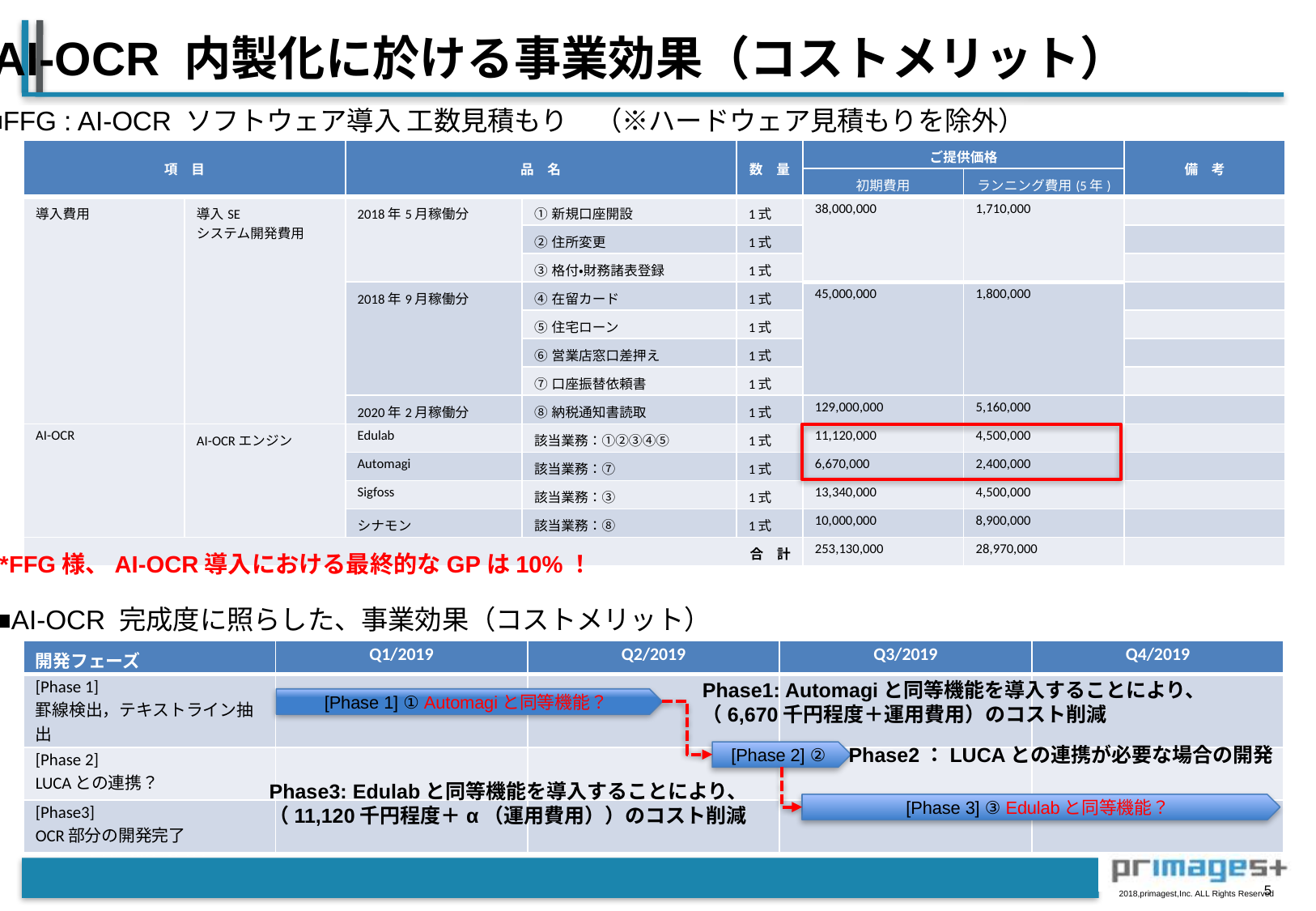

AI-OCR 内製化に於ける事業効果（コストメリット）
■FFG : AI-OCR ソフトウェア導入 工数見積もり　（※ハードウェア見積もりを除外）
| 項　目 |  | 品　名 |  | 数　量 | ご提供価格 |  | 備　考 |
| --- | --- | --- | --- | --- | --- | --- | --- |
|  |  |  |  |  | 初期費用 | ランニング費用(5年) |  |
| 導入費用 | 導入SE システム開発費用 | 2018年5月稼働分 | ①新規口座開設 | 1式 | 38,000,000 | 1,710,000 |  |
|  |  |  | ②住所変更 | 1式 |  |  |  |
|  |  |  | ③格付・財務諸表登録 | 1式 |  |  |  |
|  |  | 2018年9月稼働分 | ④在留カード | 1式 | 45,000,000 | 1,800,000 |  |
|  |  |  | ⑤住宅ローン | 1式 |  |  |  |
|  |  |  | ⑥営業店窓口差押え | 1式 |  |  |  |
|  |  |  | ⑦口座振替依頼書 | 1式 |  |  |  |
|  |  | 2020年2月稼働分 | ⑧納税通知書読取 | 1式 | 129,000,000 | 5,160,000 |  |
| AI-OCR | AI-OCRエンジン | Edulab | 該当業務：①②③④⑤ | 1式 | 11,120,000 | 4,500,000 |  |
|  |  | Automagi | 該当業務：⑦ | 1式 | 6,670,000 | 2,400,000 |  |
|  |  | Sigfoss | 該当業務：③ | 1式 | 13,340,000 | 4,500,000 |  |
|  |  | シナモン | 該当業務：⑧ | 1式 | 10,000,000 | 8,900,000 |  |
| 合　計 |  |  |  |  | 253,130,000 | 28,970,000 |  |

*FFG様、AI-OCR導入における最終的なGPは10%！
■AI-OCR 完成度に照らした、事業効果（コストメリット）
| 開発フェーズ | Q1/2019 | Q2/2019 | Q3/2019 | Q4/2019 |
| --- | --- | --- | --- | --- |
| [Phase 1] 罫線検出，テキストライン抽出 |  |  |  |  |
| [Phase 2] LUCAとの連携？ |  |  |  |  |
| [Phase3] OCR部分の開発完了 |  |  |  |  |
Phase1: Automagiと同等機能を導入することにより、
（6,670千円程度＋運用費用）のコスト削減
[Phase 1] ① Automagiと同等機能？
Phase2：LUCAとの連携が必要な場合の開発
[Phase 2] ②
Phase3: Edulabと同等機能を導入することにより、
（11,120千円程度＋α（運用費用））のコスト削減
[Phase 3] ③ Edulabと同等機能？
5